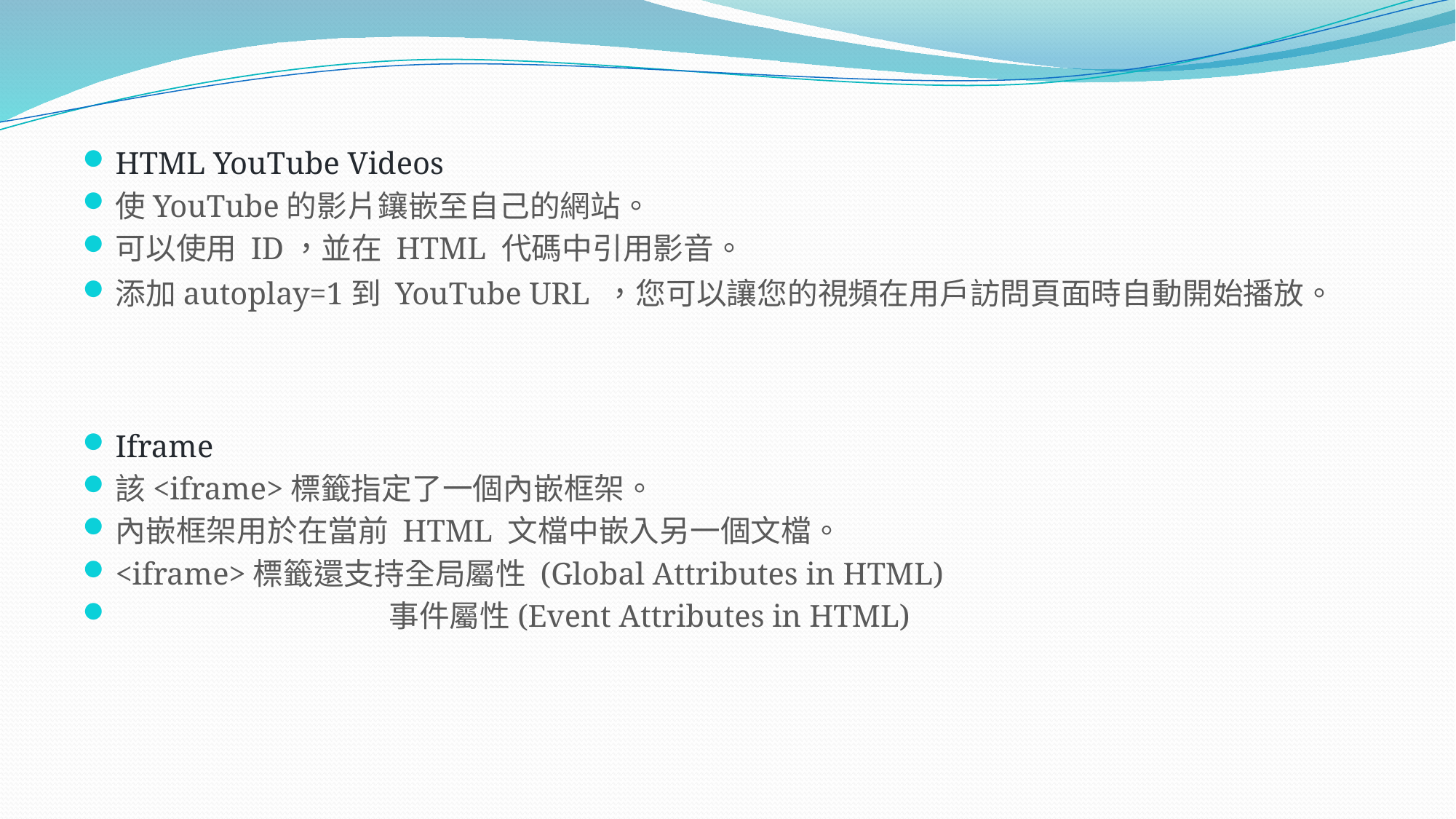

HTML YouTube Videos
使YouTube的影片鑲嵌至自己的網站。
可以使用 ID，並在 HTML 代碼中引用影音。
添加autoplay=1到 YouTube URL ，您可以讓您的視頻在用戶訪問頁面時自動開始播放。

Iframe
該<iframe>標籤指定了一個內嵌框架。
內嵌框架用於在當前 HTML 文檔中嵌入另一個文檔。
<iframe>標籤還支持全局屬性 (Global Attributes in HTML)
　　　　　　　　　事件屬性(Event Attributes in HTML)